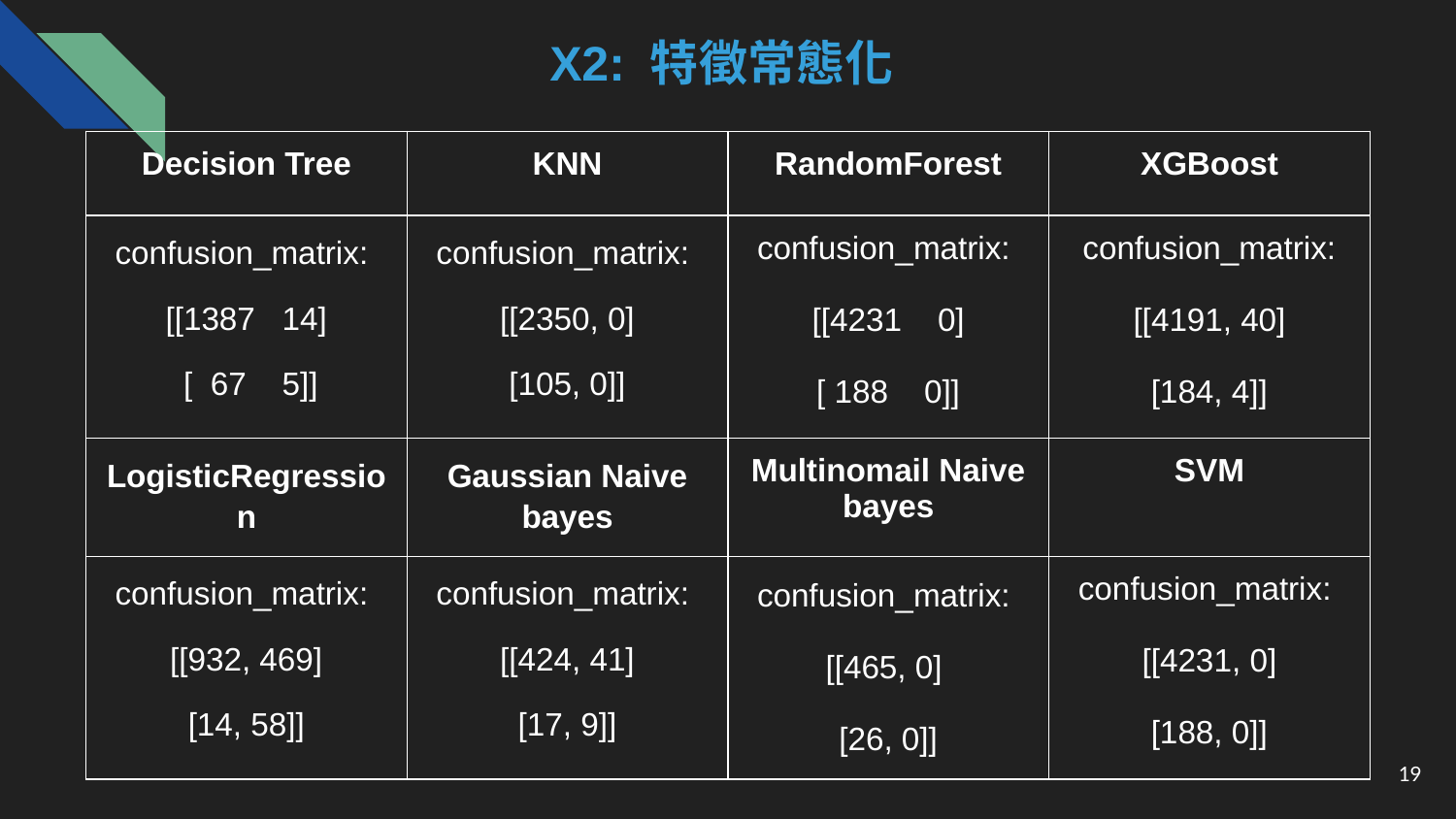

X2: 特徵常態化
| Decision Tree | KNN | RandomForest | XGBoost |
| --- | --- | --- | --- |
| confusion\_matrix: [[1387 14] [ 67 5]] | confusion\_matrix: [[2350, 0] [105, 0]] | confusion\_matrix: [[4231 0] [ 188 0]] | confusion\_matrix: [[4191, 40] [184, 4]] |
| LogisticRegression | Gaussian Naive bayes | Multinomail Naive bayes | SVM |
| confusion\_matrix: [[932, 469] [14, 58]] | confusion\_matrix: [[424, 41] [17, 9]] | confusion\_matrix: [[465, 0] [26, 0]] | confusion\_matrix: [[4231, 0] [188, 0]] |
19